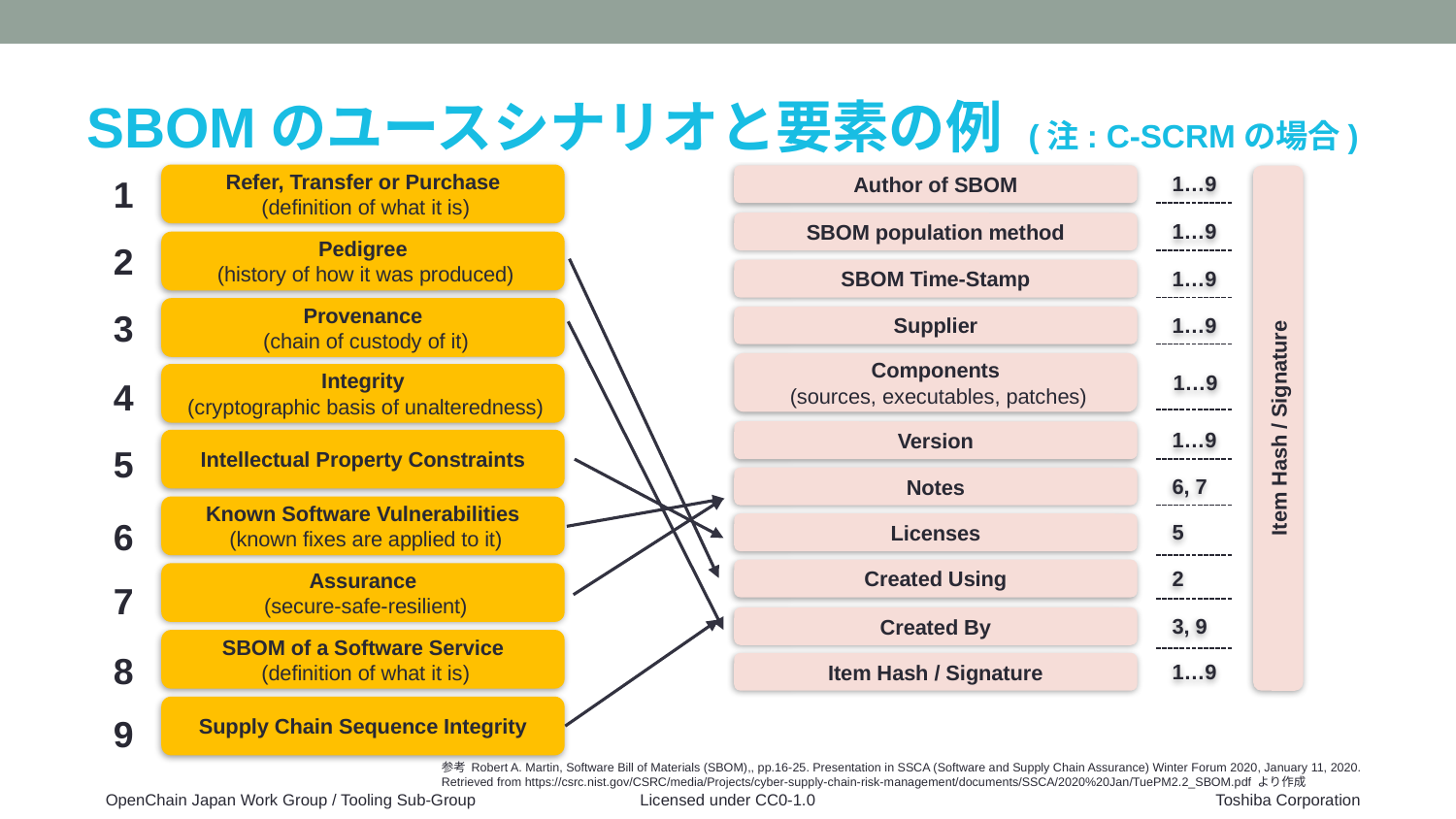

SBOMのユースシナリオと要素の例 (注: C-SCRMの場合)
1…9
1
Refer, Transfer or Purchase
 (definition of what it is)
Author of SBOM
1…9
SBOM population method
2
Pedigree
 (history of how it was produced)
1…9
SBOM Time-Stamp
3
Provenance
 (chain of custody of it)
1…9
Supplier
1…9
Components
 (sources, executables, patches)
Integrity
 (cryptographic basis of unalteredness)
4
Item Hash / Signature
1…9
Version
Intellectual Property Constraints
5
6, 7
Notes
Known Software Vulnerabilities
 (known fixes are applied to it)
6
5
Licenses
2
Created Using
Assurance
 (secure-safe-resilient)
7
3, 9
Created By
SBOM of a Software Service
 (definition of what it is)
8
1…9
Item Hash / Signature
Supply Chain Sequence Integrity
9
参考 Robert A. Martin, Software Bill of Materials (SBOM),, pp.16-25. Presentation in SSCA (Software and Supply Chain Assurance) Winter Forum 2020, January 11, 2020.
Retrieved from https://csrc.nist.gov/CSRC/media/Projects/cyber-supply-chain-risk-management/documents/SSCA/2020%20Jan/TuePM2.2_SBOM.pdf より作成